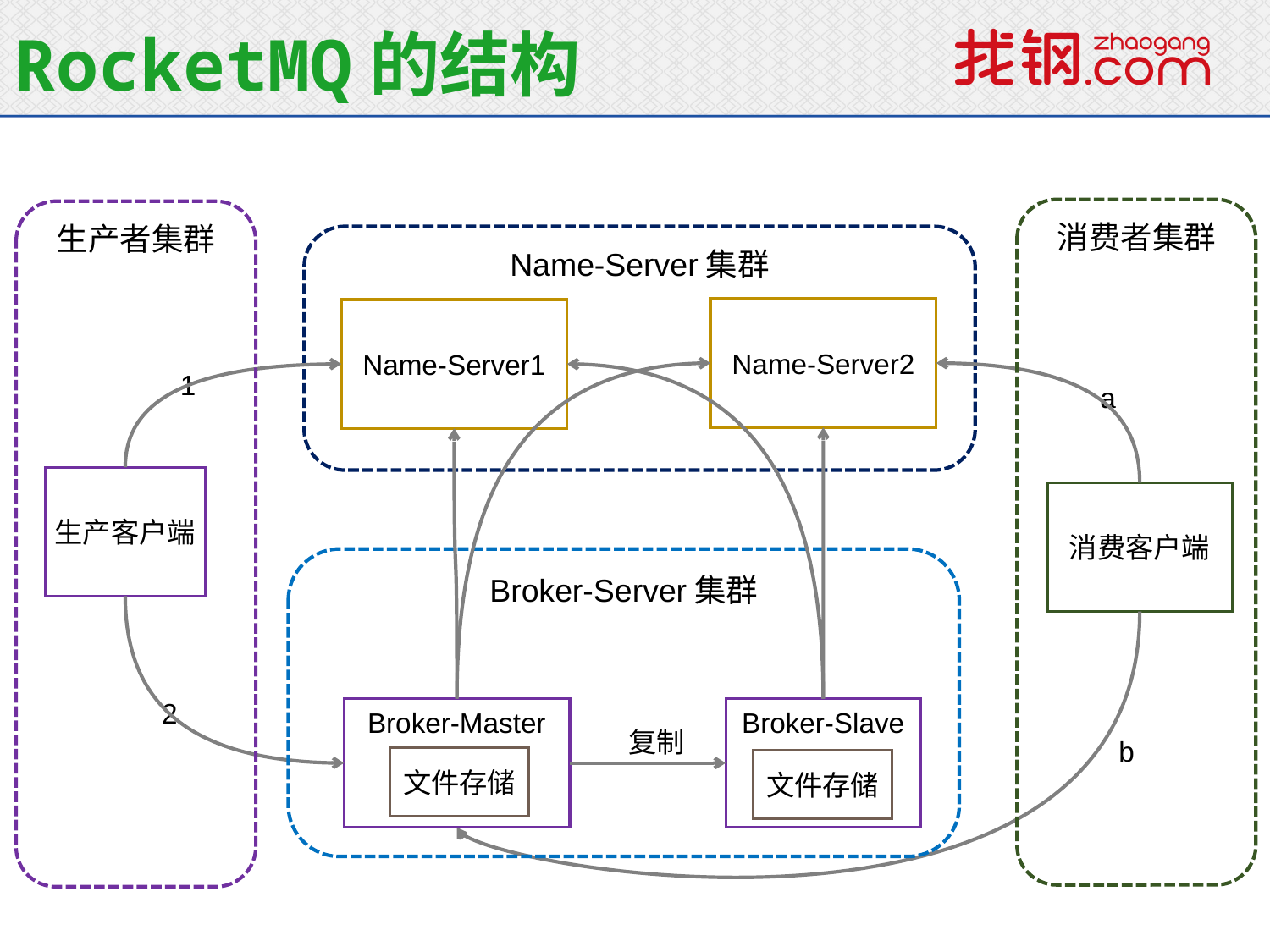

RocketMQ的结构
消费者集群
生产者集群
Name-Server集群
Name-Server2
Name-Server1
1
a
生产客户端
消费客户端
Broker-Server集群
2
Broker-Master
Broker-Slave
复制
b
文件存储
文件存储